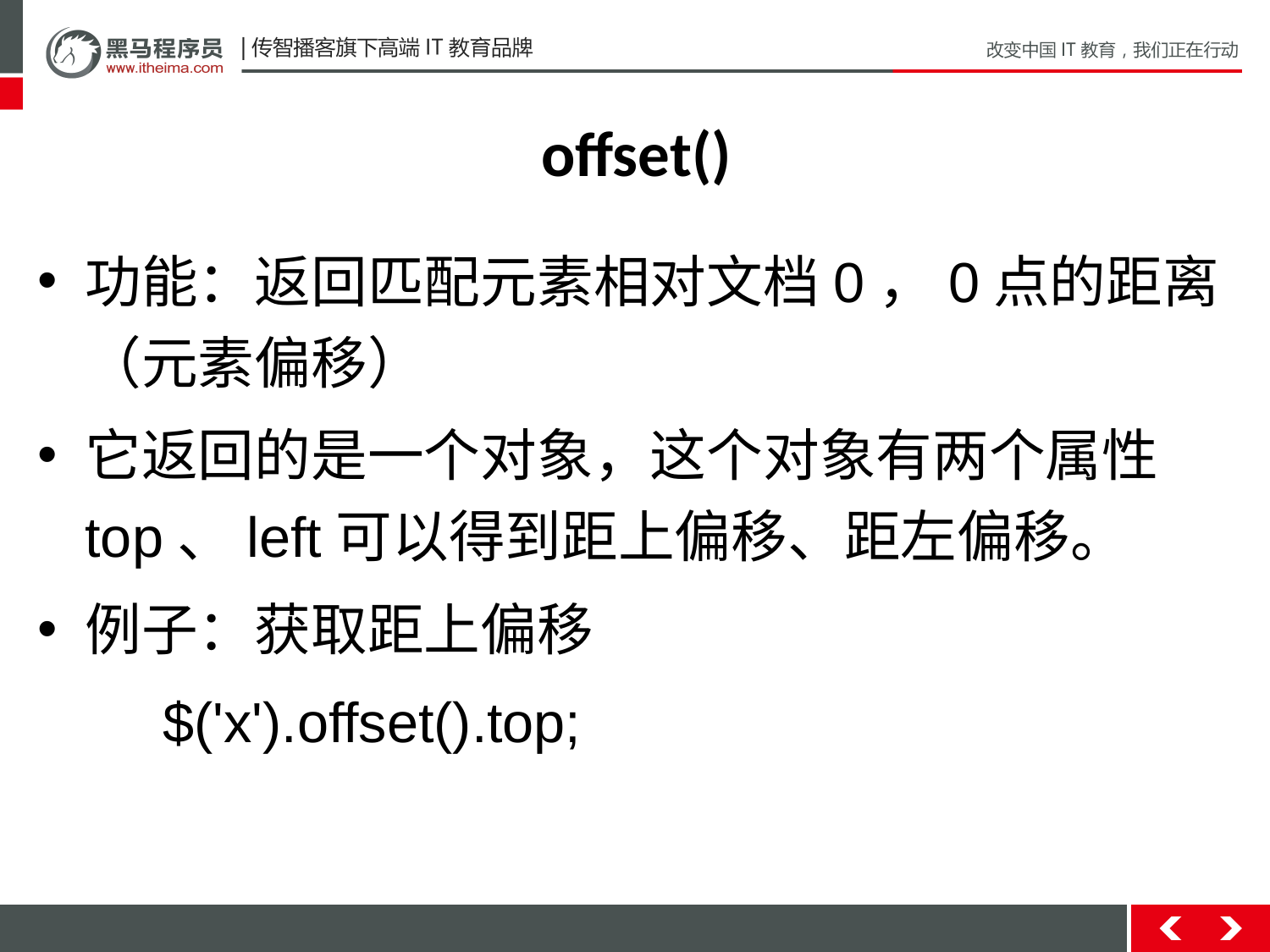

# offset()
功能：返回匹配元素相对文档0，0点的距离（元素偏移）
它返回的是一个对象，这个对象有两个属性top、left可以得到距上偏移、距左偏移。
例子：获取距上偏移
        $('x').offset().top;